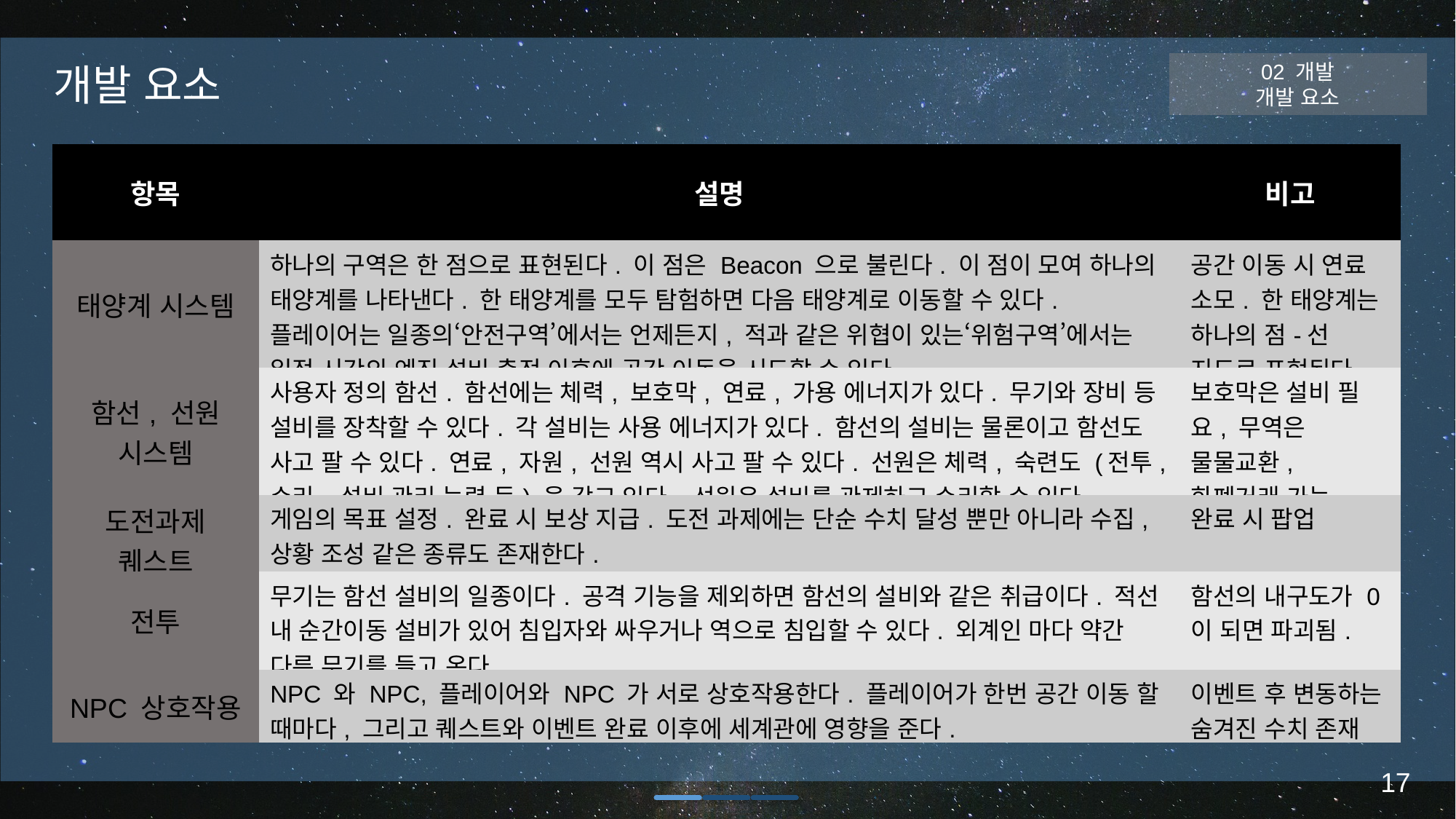

개발 요소
02 개발
개발 요소
| 항목 | 설명 | 비고 |
| --- | --- | --- |
| 태양계 시스템 | 하나의 구역은 한 점으로 표현된다. 이 점은 Beacon 으로 불린다. 이 점이 모여 하나의 태양계를 나타낸다. 한 태양계를 모두 탐험하면 다음 태양계로 이동할 수 있다. 플레이어는 일종의‘안전구역’에서는 언제든지, 적과 같은 위협이 있는‘위험구역’에서는 일정 시간의 엔진 설비 충전 이후에 공간 이동을 시도할 수 있다. | 공간 이동 시 연료 소모. 한 태양계는 하나의 점-선 지도로 표현된다. |
| 함선, 선원 시스템 | 사용자 정의 함선. 함선에는 체력, 보호막, 연료, 가용 에너지가 있다. 무기와 장비 등 설비를 장착할 수 있다. 각 설비는 사용 에너지가 있다. 함선의 설비는 물론이고 함선도 사고 팔 수 있다. 연료, 자원, 선원 역시 사고 팔 수 있다. 선원은 체력, 숙련도 (전투, 수리, 설비 관리 능력 등) 을 갖고 있다. 선원은 설비를 관제하고 수리할 수 있다. | 보호막은 설비 필요, 무역은 물물교환, 화폐거래 가능 |
| 도전과제 퀘스트 | 게임의 목표 설정. 완료 시 보상 지급. 도전 과제에는 단순 수치 달성 뿐만 아니라 수집, 상황 조성 같은 종류도 존재한다. | 완료 시 팝업 |
| 전투 | 무기는 함선 설비의 일종이다. 공격 기능을 제외하면 함선의 설비와 같은 취급이다. 적선 내 순간이동 설비가 있어 침입자와 싸우거나 역으로 침입할 수 있다. 외계인 마다 약간 다른 무기를 들고 온다. | 함선의 내구도가 0이 되면 파괴됨. |
| NPC 상호작용 | NPC 와 NPC, 플레이어와 NPC 가 서로 상호작용한다. 플레이어가 한번 공간 이동 할 때마다, 그리고 퀘스트와 이벤트 완료 이후에 세계관에 영향을 준다. | 이벤트 후 변동하는 숨겨진 수치 존재 |

17